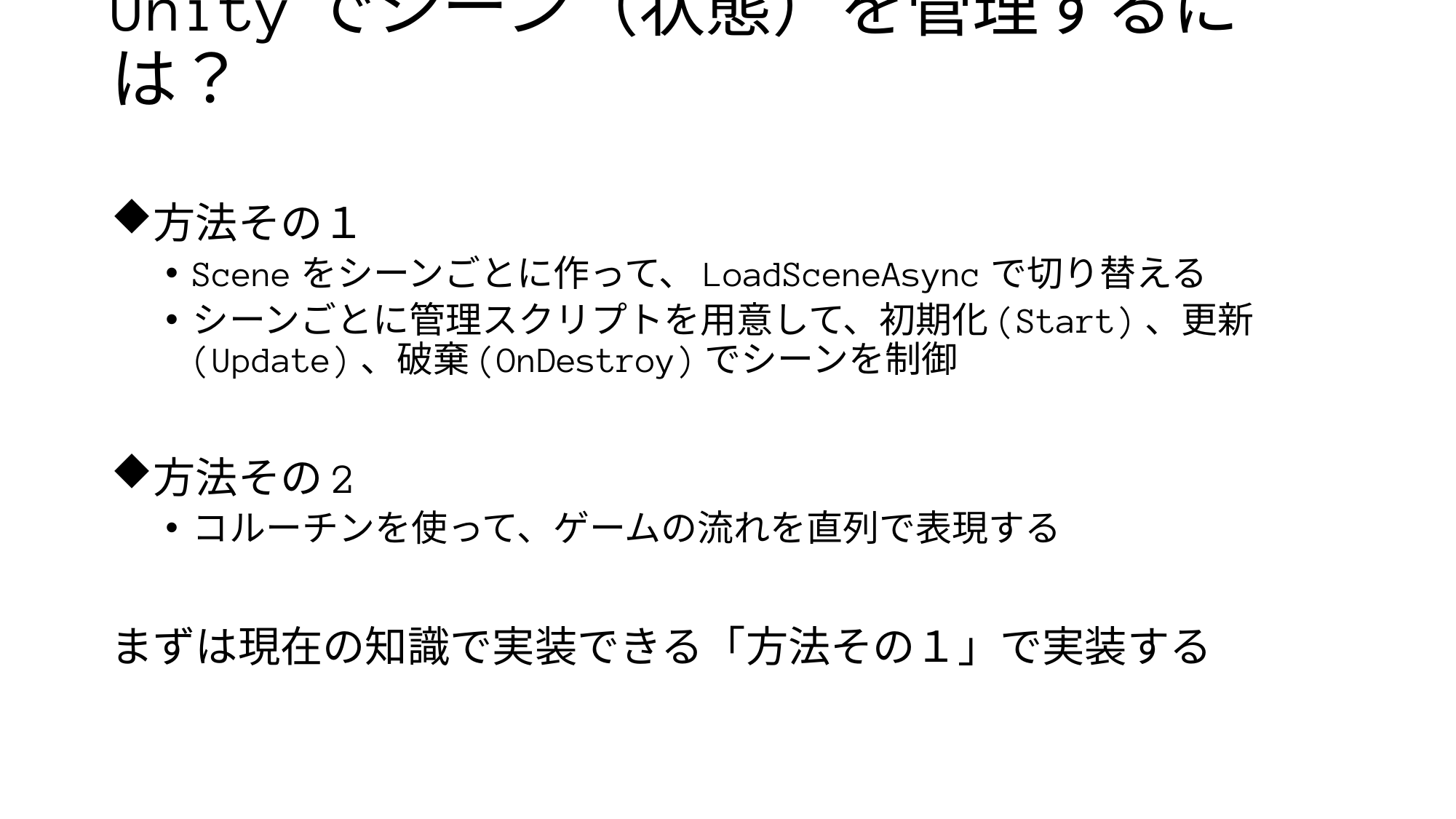

# Unityでシーン（状態）を管理するには？
方法その１
Sceneをシーンごとに作って、LoadSceneAsyncで切り替える
シーンごとに管理スクリプトを用意して、初期化(Start)、更新(Update)、破棄(OnDestroy)でシーンを制御

方法その2
コルーチンを使って、ゲームの流れを直列で表現する

まずは現在の知識で実装できる「方法その１」で実装する